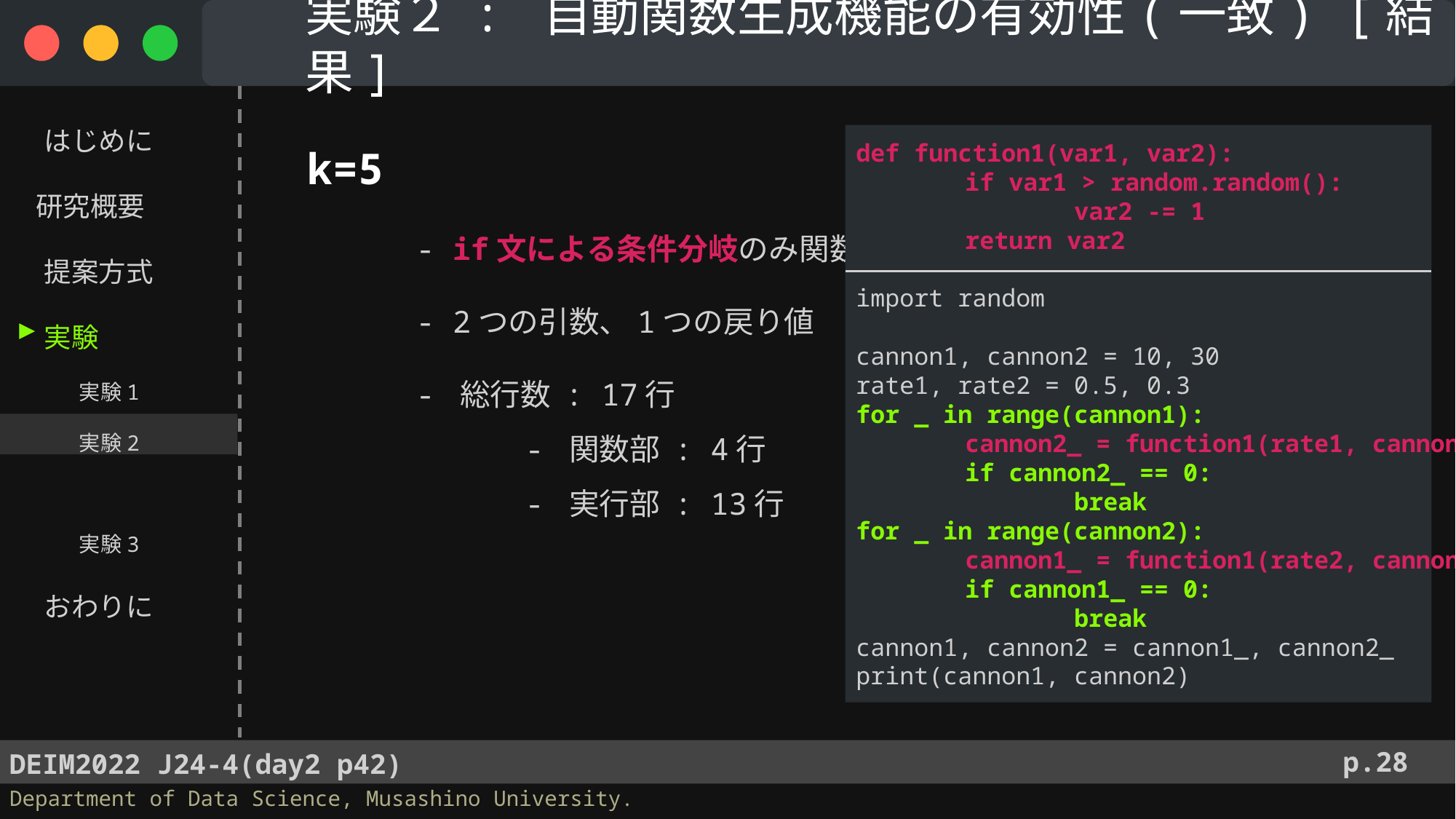

実験２ : 自動関数生成機能の有効性(一致) [結果]
　 はじめに
   研究概要
　 提案方式
　 実験
　　　 実験1
　　　 実験2
　　　 実験3
　 おわりに

k=5
	- if文による条件分岐のみ関数化
	- 2つの引数、1つの戻り値
	- 総行数 : 17行
		- 関数部 : 4行
		- 実行部 : 13行
def function1(var1, var2):
	if var1 > random.random():
		var2 -= 1
	return var2

import random

cannon1, cannon2 = 10, 30
rate1, rate2 = 0.5, 0.3
for _ in range(cannon1):
	cannon2_ = function1(rate1, cannon2_)
	if cannon2_ == 0:
		break
for _ in range(cannon2):
	cannon1_ = function1(rate2, cannon1_)
	if cannon1_ == 0:
		break
cannon1, cannon2 = cannon1_, cannon2_
print(cannon1, cannon2)
▶︎

p.28